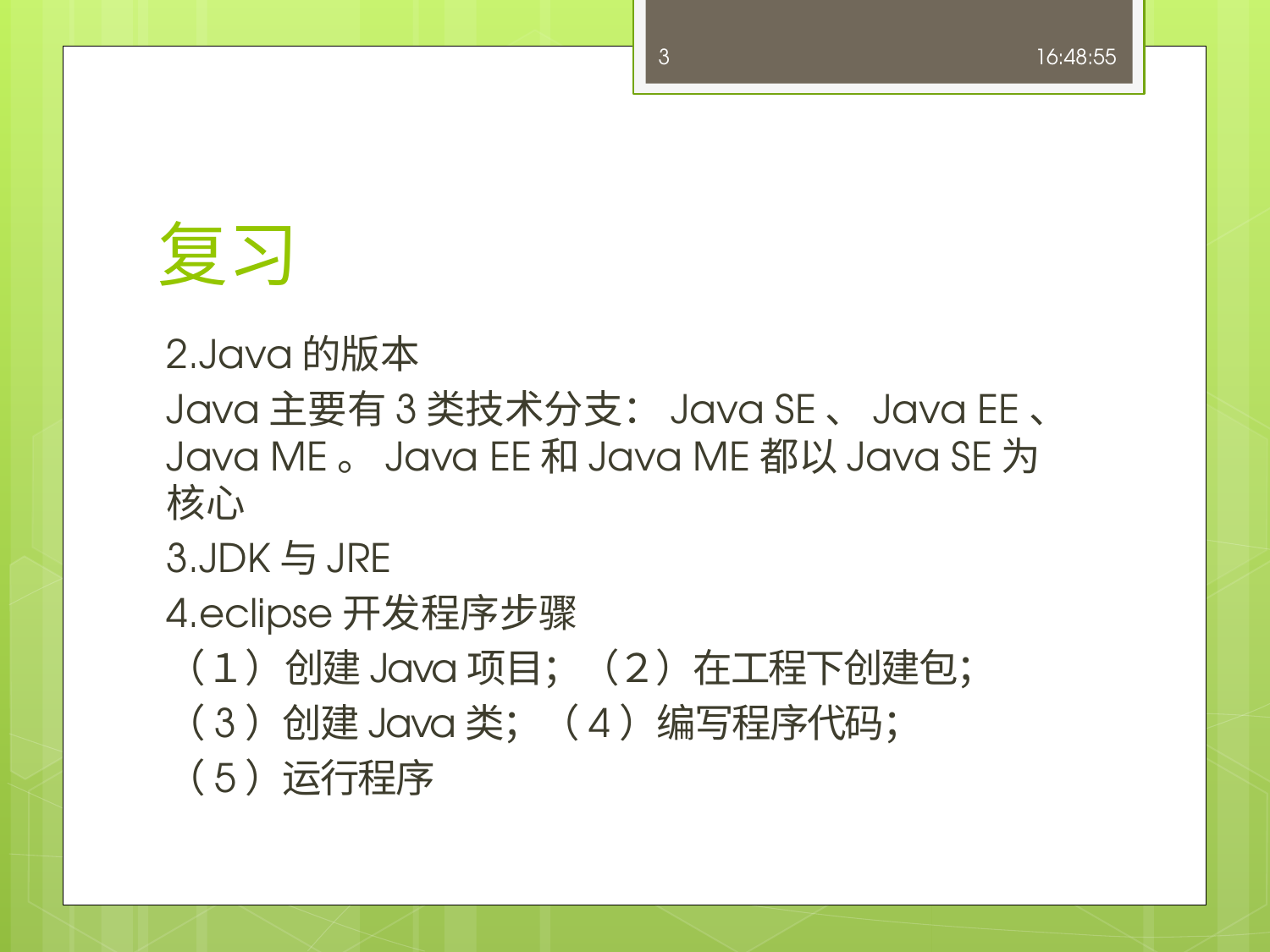

3
16:48:55
# 复习
2.Java的版本
Java主要有3类技术分支：Java SE、Java EE、Java ME。Java EE和Java ME都以Java SE为核心
3.JDK与JRE
4.eclipse开发程序步骤
（１）创建Java项目；（２）在工程下创建包；
（3）创建Java类；（4）编写程序代码；
（5）运行程序